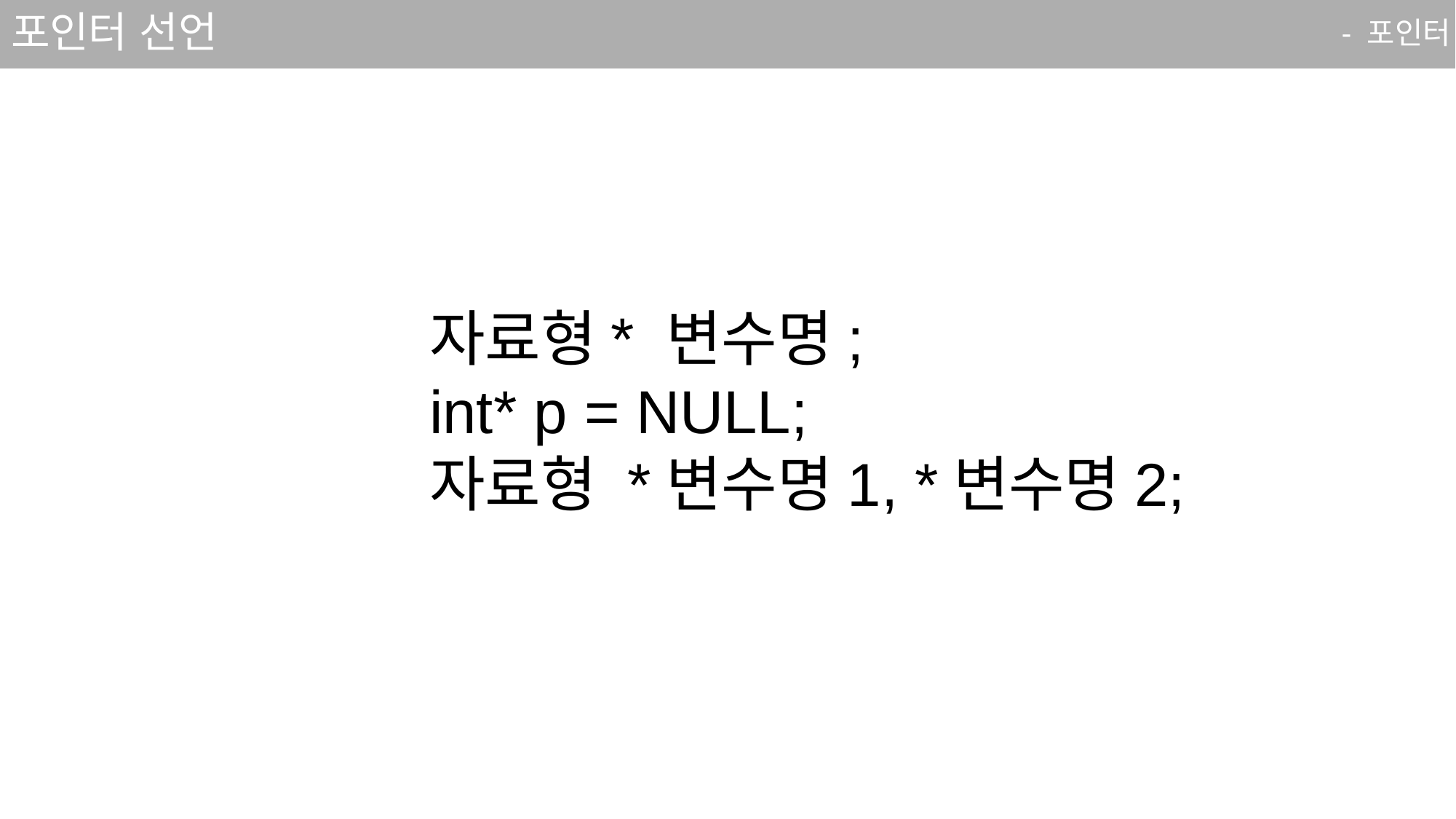

# 포인터 선언
- 포인터
자료형* 변수명;
int* p = NULL;
자료형 *변수명1, *변수명2;